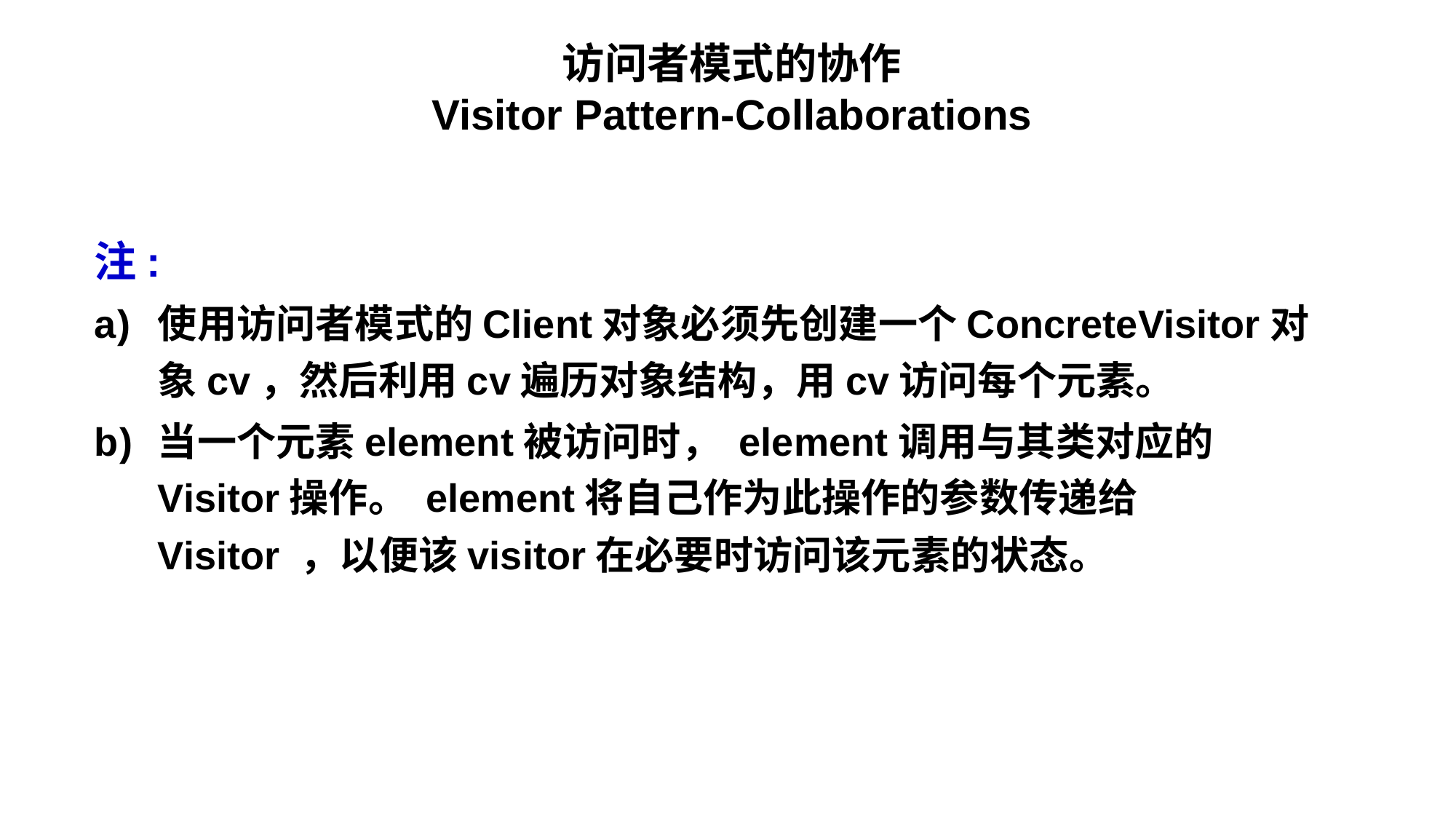

访问者模式的协作
Visitor Pattern-Collaborations
注:
使用访问者模式的Client对象必须先创建一个ConcreteVisitor对象cv，然后利用cv遍历对象结构，用cv访问每个元素。
当一个元素element被访问时， element调用与其类对应的Visitor操作。 element将自己作为此操作的参数传递给Visitor ，以便该visitor在必要时访问该元素的状态。

43